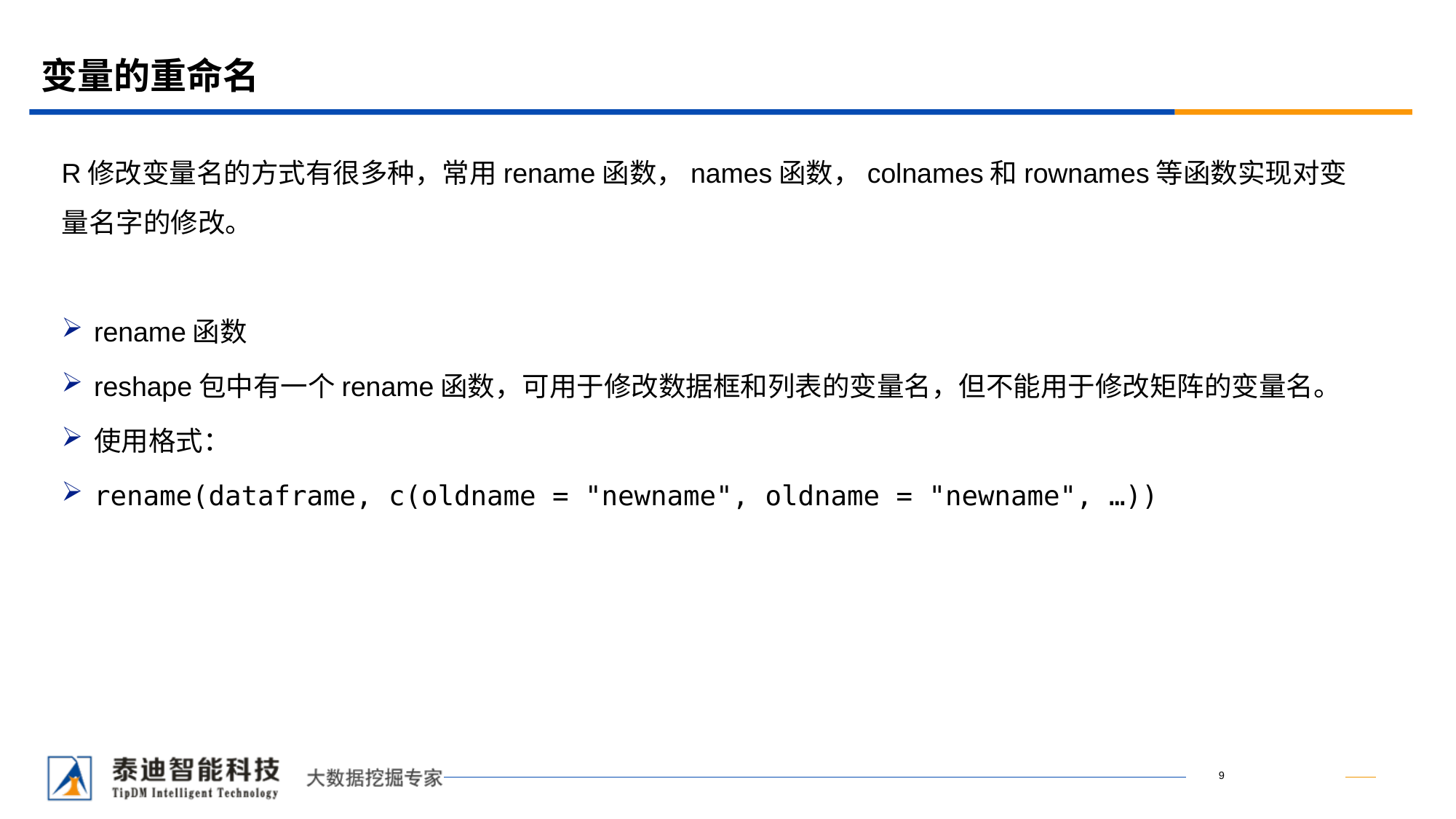

# 变量的重命名
R修改变量名的方式有很多种，常用rename函数，names函数，colnames和rownames等函数实现对变量名字的修改。

rename函数
reshape包中有一个rename函数，可用于修改数据框和列表的变量名，但不能用于修改矩阵的变量名。
使用格式：
rename(dataframe, c(oldname = "newname", oldname = "newname", …))